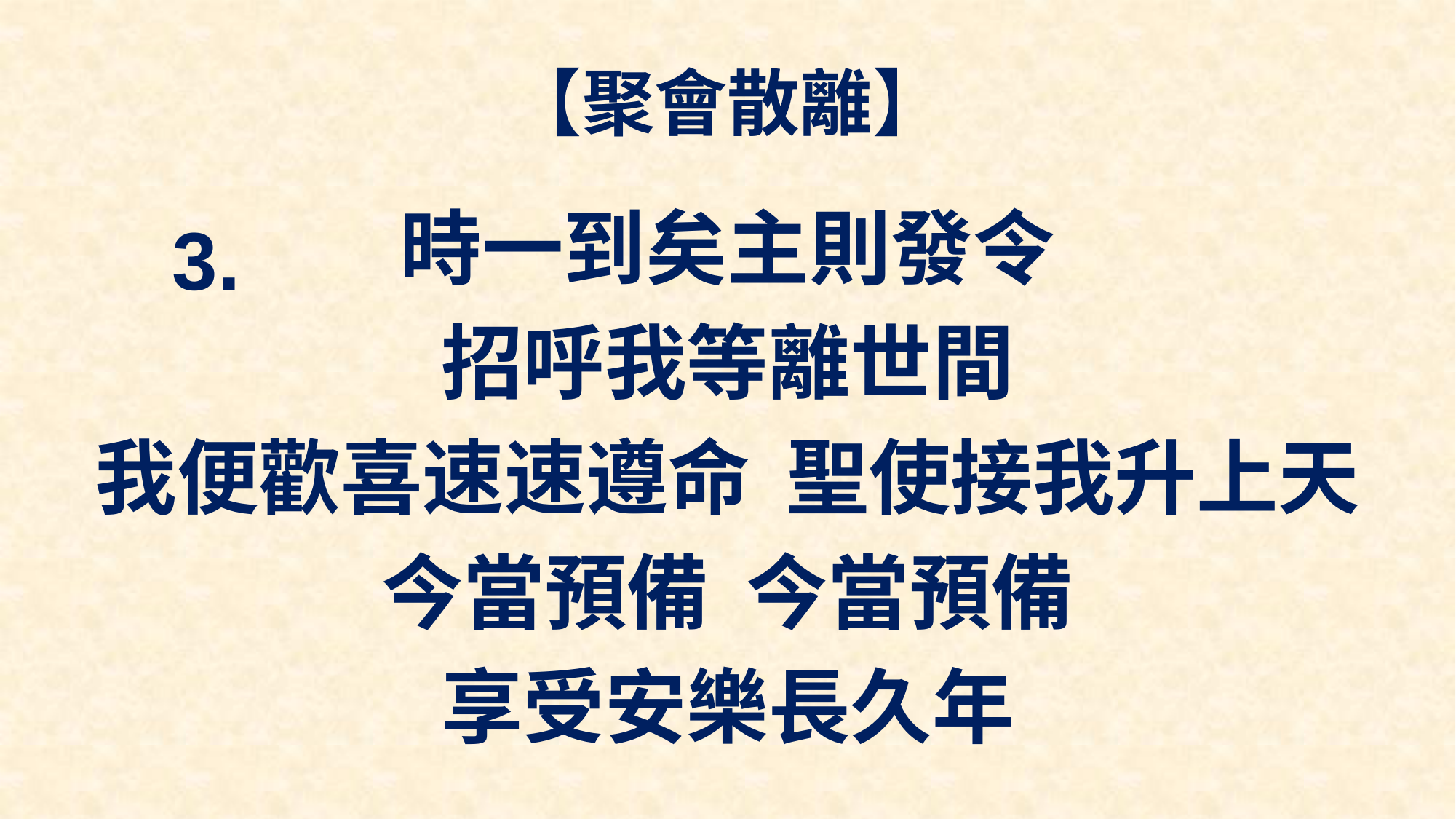

# 【聚會散離】
時一到矣主則發令
招呼我等離世間
我便歡喜速速遵命  聖使接我升上天
今當預備  今當預備
享受安樂長久年
3.